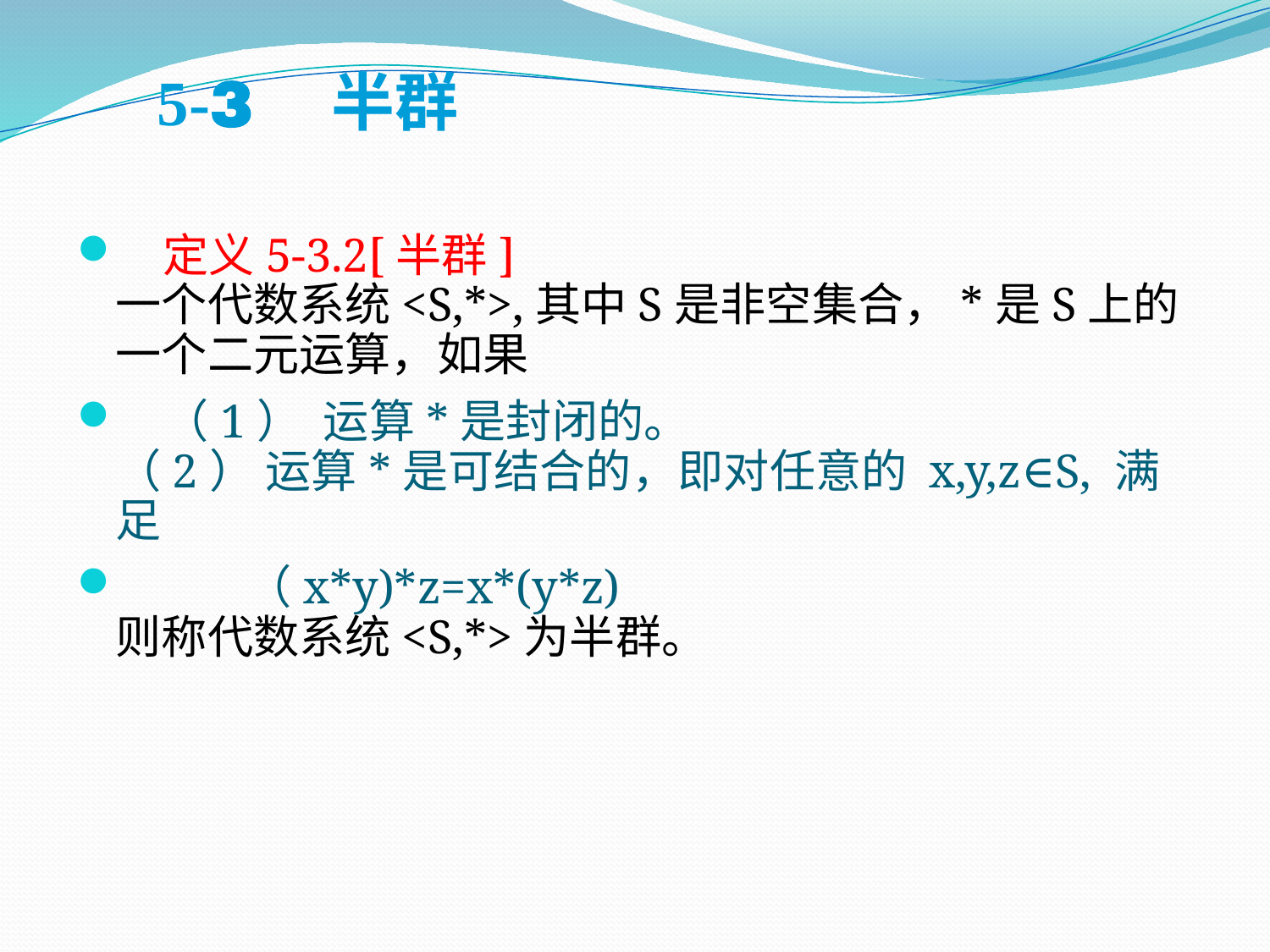

5-3　半群
   定义5-3.2[半群]
一个代数系统<S,*>,其中S是非空集合，*是S上的一个二元运算，如果
   （1）  运算*是封闭的。
（2） 运算*是可结合的，即对任意的 x,y,z∈S, 满足
           （x*y)*z=x*(y*z)
则称代数系统<S,*>为半群。